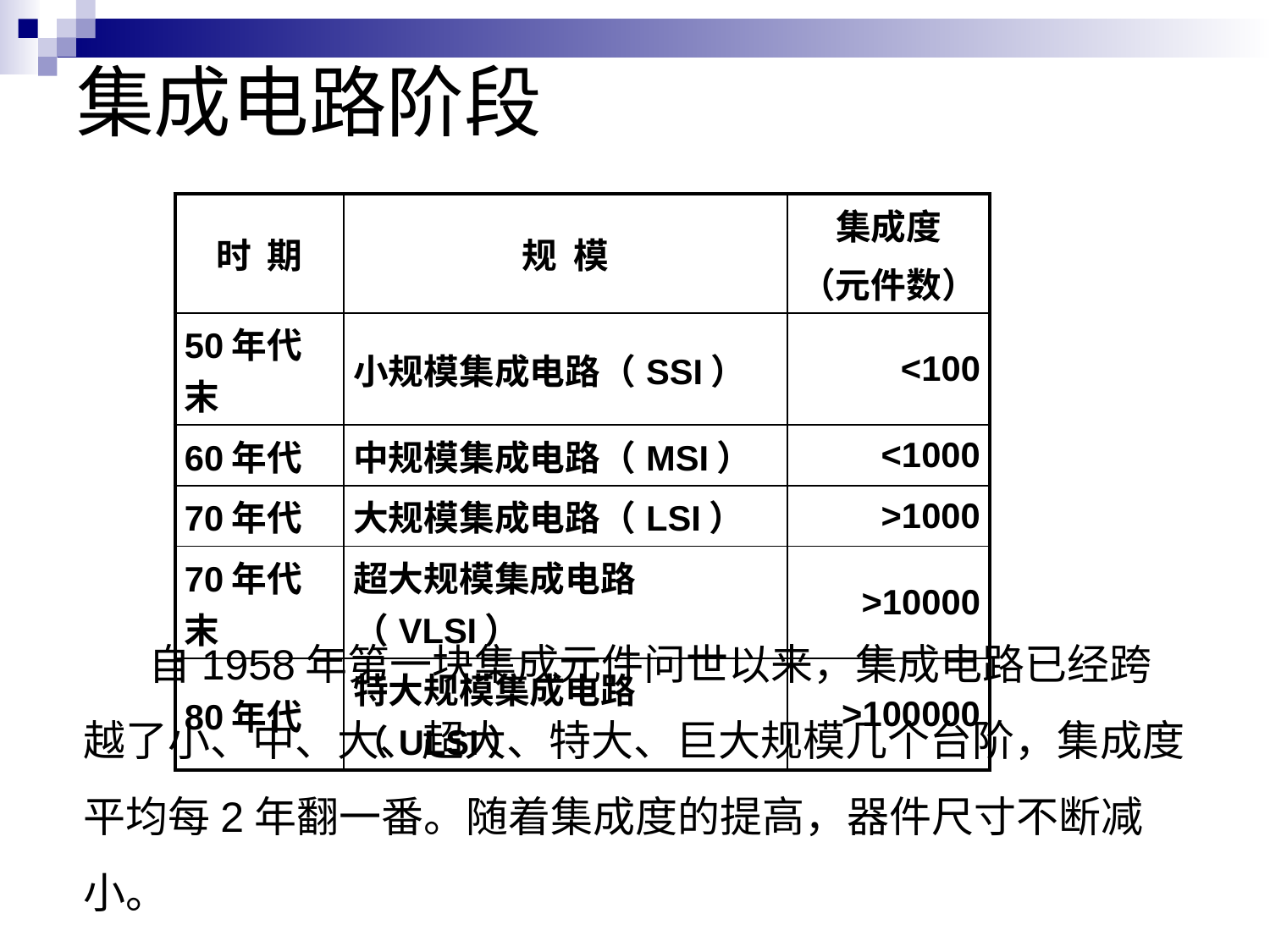

# 集成电路阶段
| 时 期 | 规 模 | 集成度 （元件数） |
| --- | --- | --- |
| 50年代末 | 小规模集成电路（SSI） | <100 |
| 60年代 | 中规模集成电路（MSI） | <1000 |
| 70年代 | 大规模集成电路（LSI） | >1000 |
| 70年代末 | 超大规模集成电路（VLSI） | >10000 |
| 80年代 | 特大规模集成电路（ULSI） | >100000 |
          自1958年第一块集成元件问世以来，集成电路已经跨越了小、中、大、超大、特大、巨大规模几个台阶，集成度平均每2年翻一番。随着集成度的提高，器件尺寸不断减小。